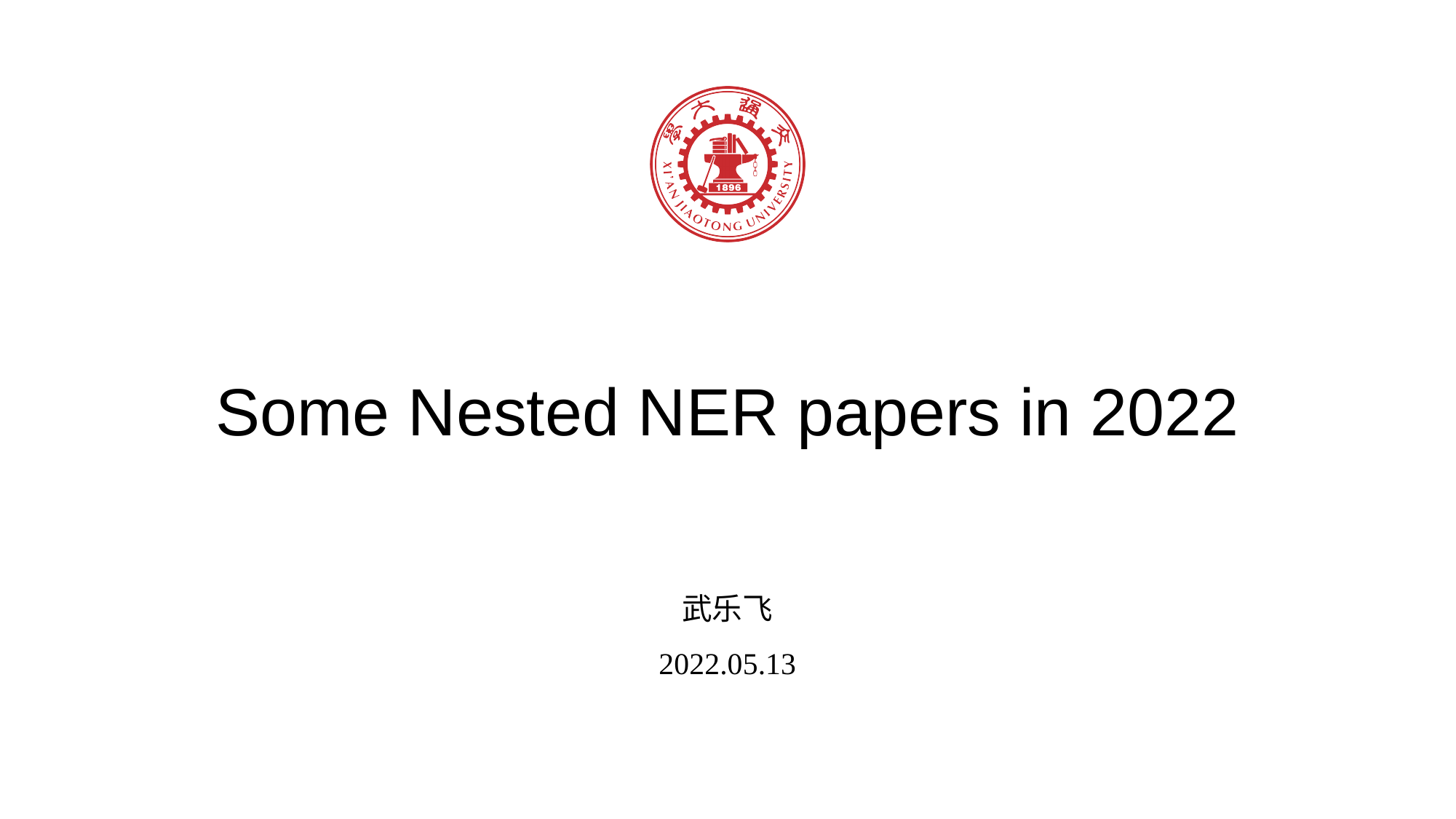

Some Nested NER papers in 2022
武乐飞
2022.05.13